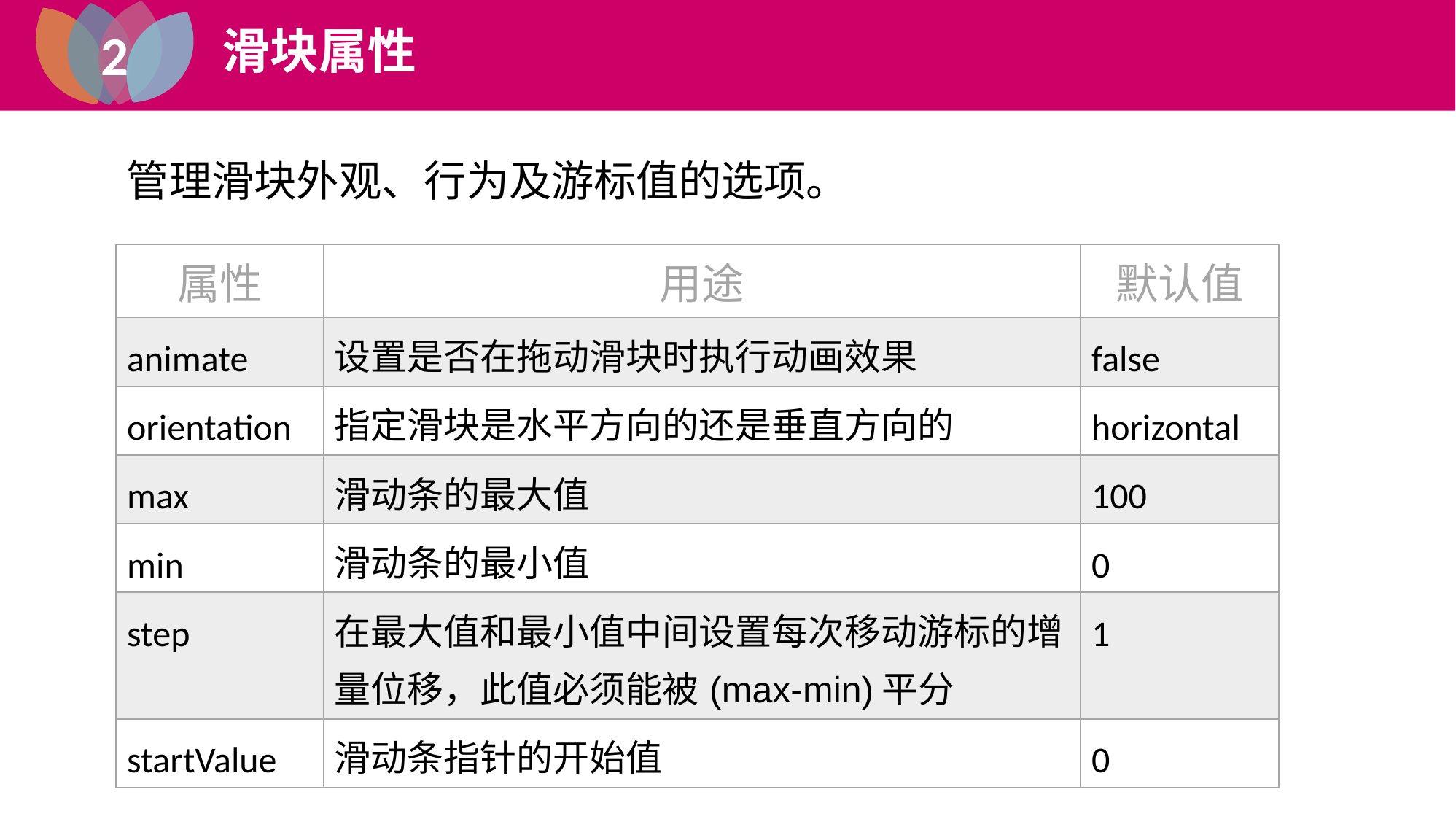

2
滑块属性
1
jQuery UI
管理滑块外观、行为及游标值的选项。
| 属性 | 用途 | 默认值 |
| --- | --- | --- |
| animate | 设置是否在拖动滑块时执行动画效果 | false |
| orientation | 指定滑块是水平方向的还是垂直方向的 | horizontal |
| max | 滑动条的最大值 | 100 |
| min | 滑动条的最小值 | 0 |
| step | 在最大值和最小值中间设置每次移动游标的增量位移，此值必须能被(max-min)平分 | 1 |
| startValue | 滑动条指针的开始值 | 0 |